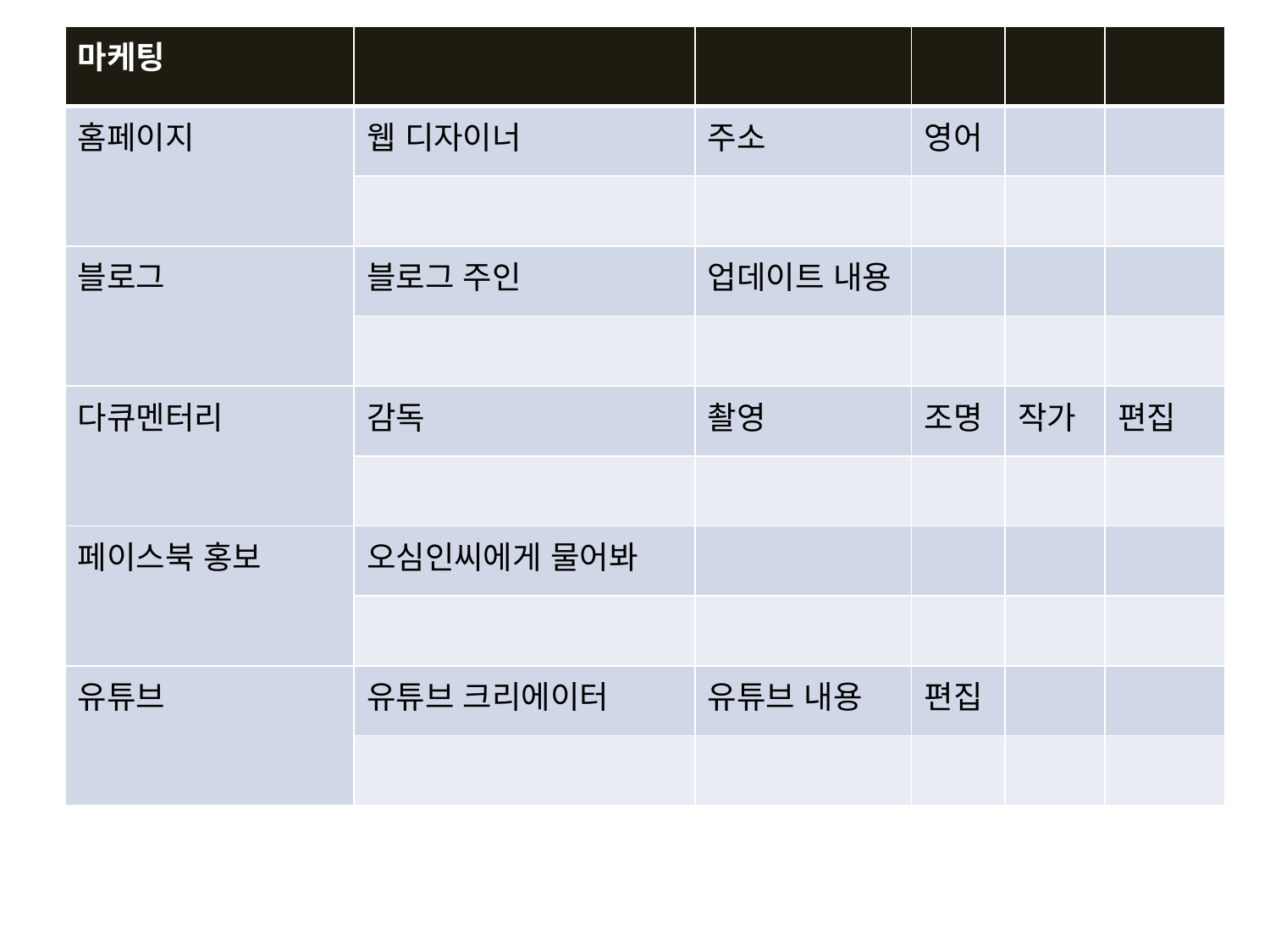

| 마케팅 |  |  |  |  |  |
| --- | --- | --- | --- | --- | --- |
| 홈페이지 | 웹 디자이너 | 주소 | 영어 |  |  |
|  |  |  |  |  |  |
| 블로그 | 블로그 주인 | 업데이트 내용 |  |  |  |
|  |  |  |  |  |  |
| 다큐멘터리 | 감독 | 촬영 | 조명 | 작가 | 편집 |
|  |  |  |  |  |  |
| 페이스북 홍보 | 오심인씨에게 물어봐 |  |  |  |  |
|  |  |  |  |  |  |
| 유튜브 | 유튜브 크리에이터 | 유튜브 내용 | 편집 |  |  |
|  |  |  |  |  |  |